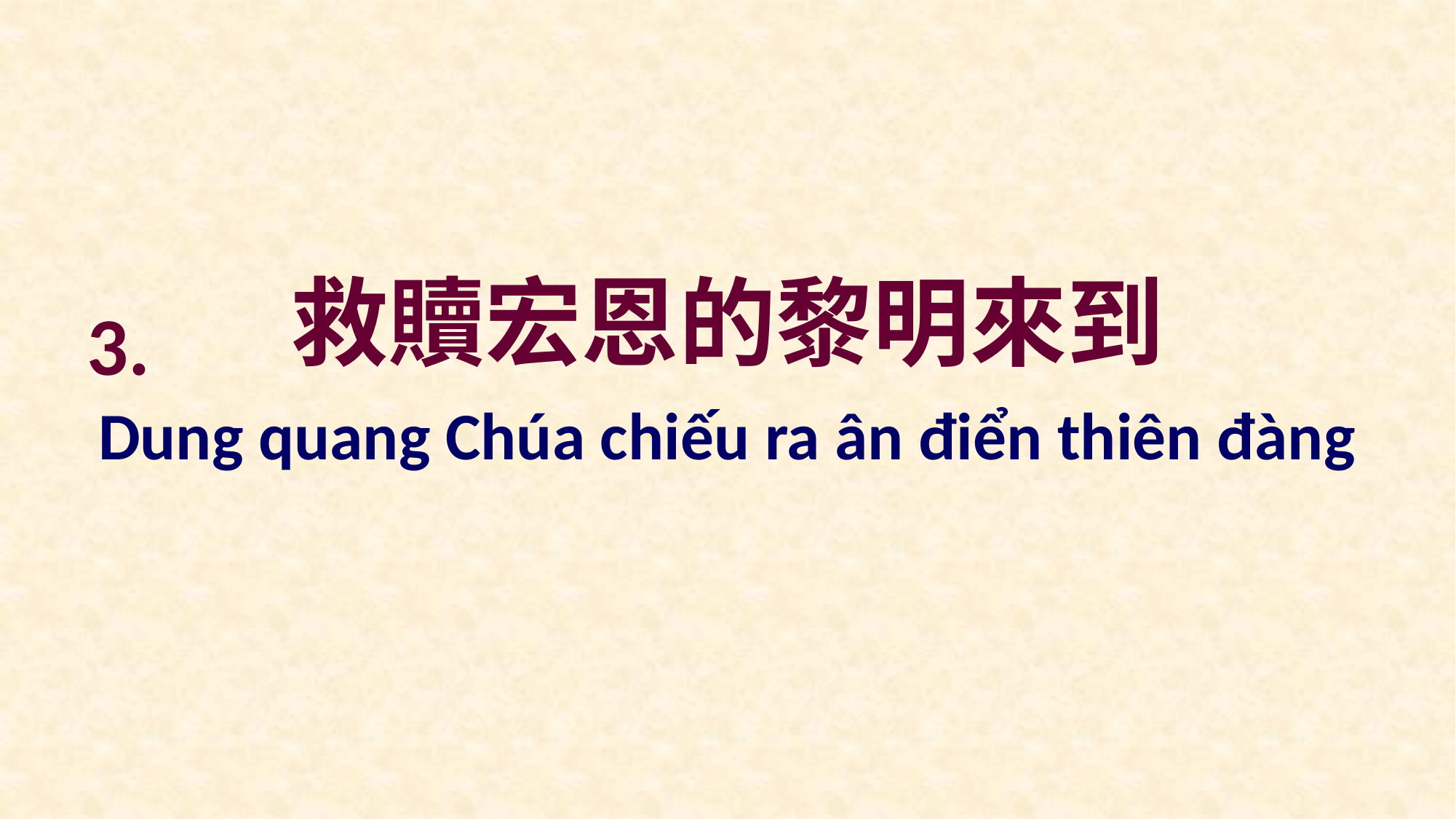

救贖宏恩的黎明來到
3.
Dung quang Chúa chiếu ra ân điển thiên đàng